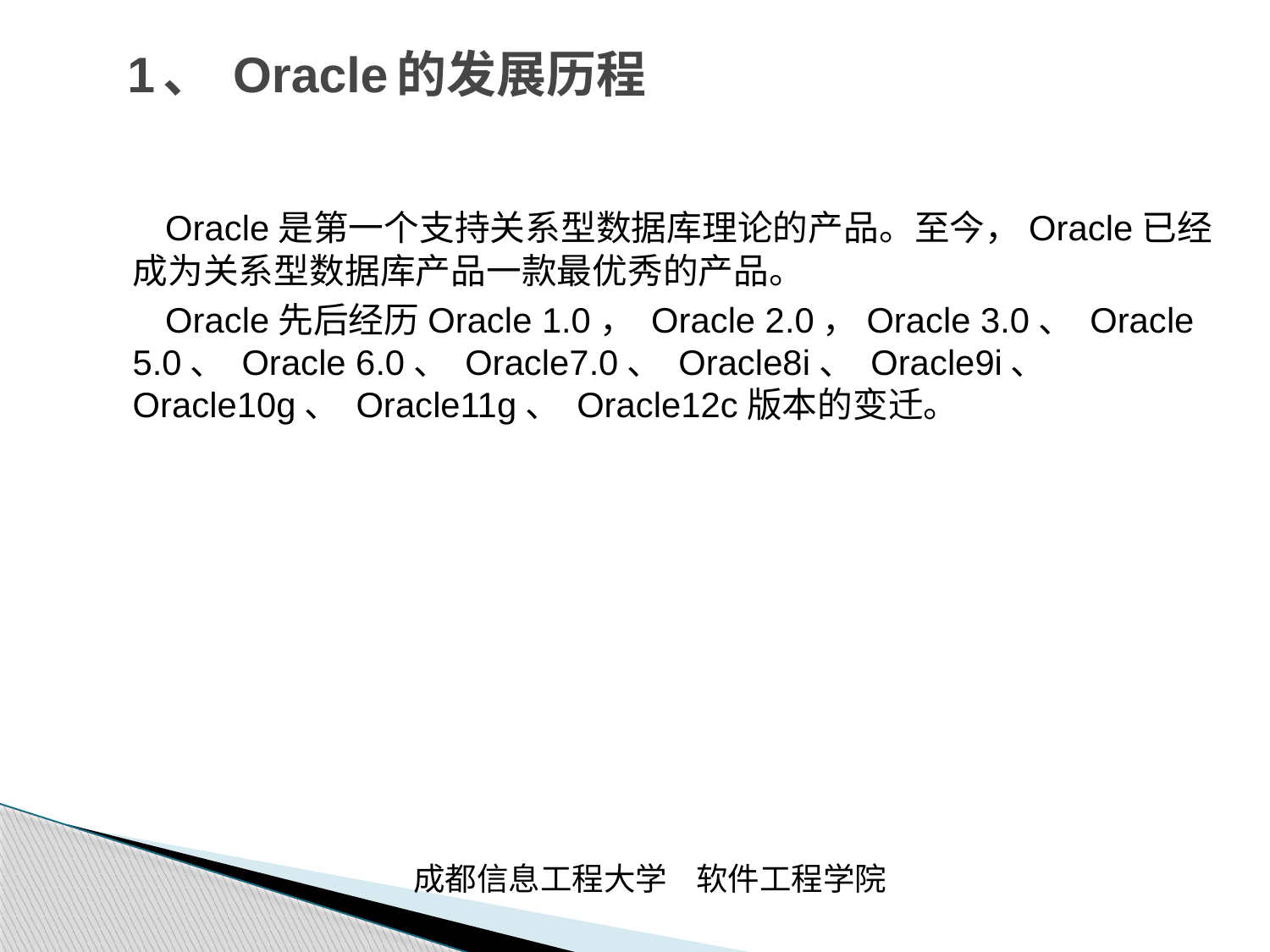

# 1、 Oracle的发展历程

       Oracle是第一个支持关系型数据库理论的产品。至今，Oracle已经成为关系型数据库产品一款最优秀的产品。
       Oracle先后经历Oracle 1.0， Oracle 2.0，Oracle 3.0、 Oracle 5.0、 Oracle 6.0、 Oracle7.0、 Oracle8i、 Oracle9i、 Oracle10g、 Oracle11g、 Oracle12c版本的变迁。